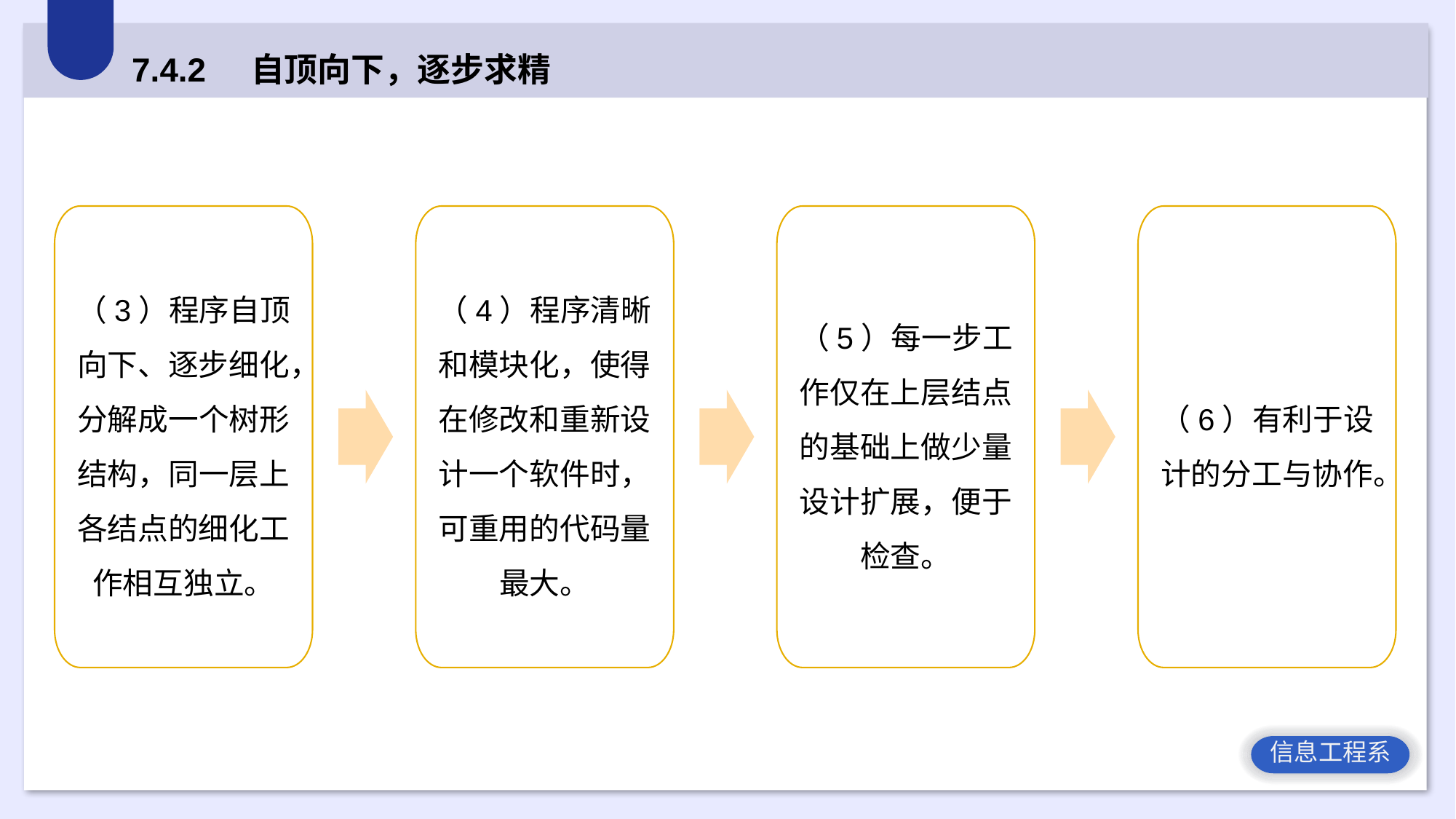

7.4.2    自顶向下，逐步求精
（3）程序自顶向下、逐步细化，分解成一个树形结构，同一层上各结点的细化工作相互独立。
（4）程序清晰和模块化，使得在修改和重新设计一个软件时，可重用的代码量最大。
（5）每一步工作仅在上层结点的基础上做少量设计扩展，便于检查。
（6）有利于设计的分工与协作。